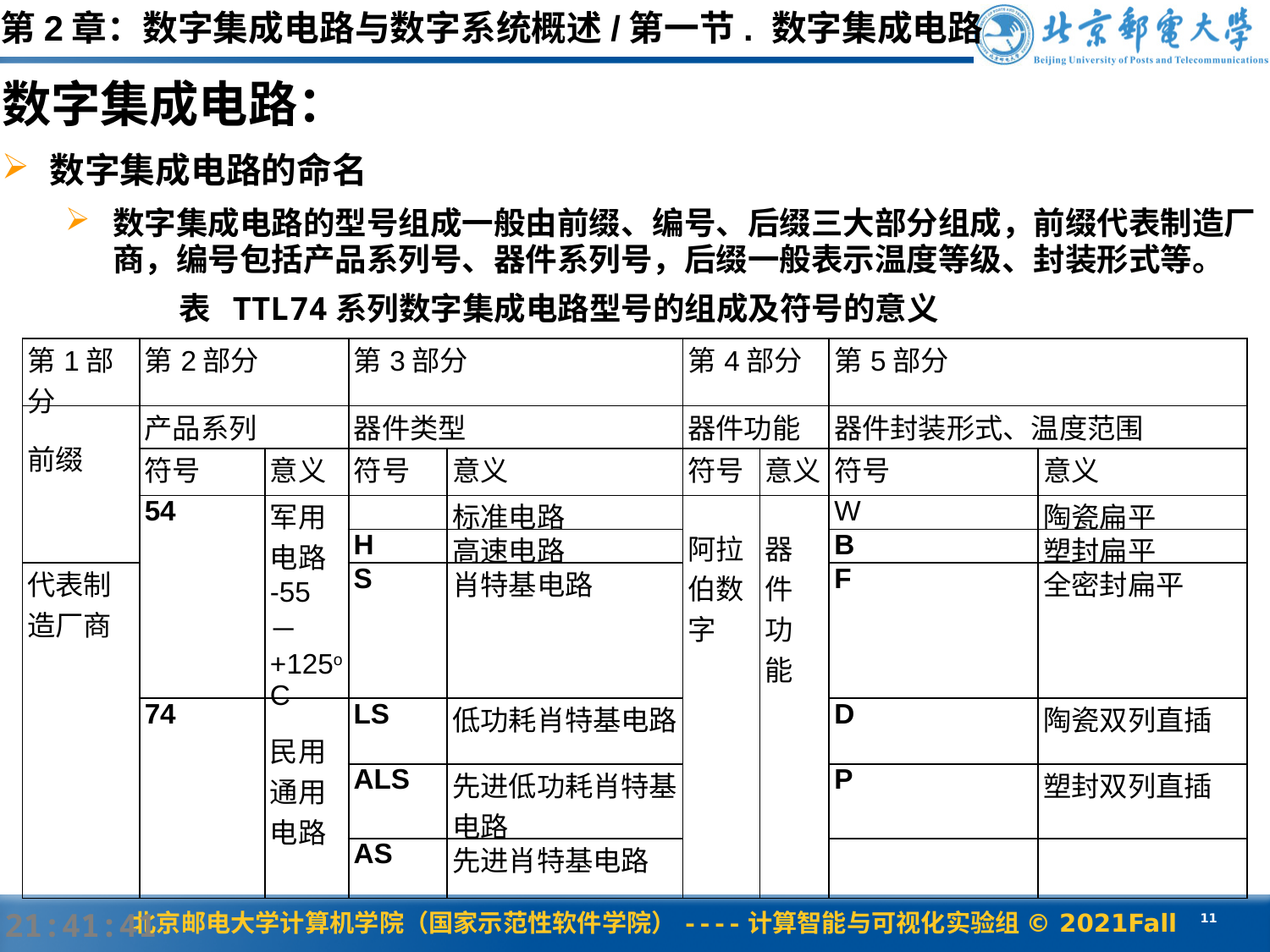

第2章：数字集成电路与数字系统概述/第一节. 数字集成电路
数字集成电路：
数字集成电路的命名
数字集成电路的型号组成一般由前缀、编号、后缀三大部分组成，前缀代表制造厂商，编号包括产品系列号、器件系列号，后缀一般表示温度等级、封装形式等。

表  TTL74系列数字集成电路型号的组成及符号的意义
| 第1部分 | 第2部分 |  | 第3部分 |  | 第4部分 |  | 第5部分 |  |
| --- | --- | --- | --- | --- | --- | --- | --- | --- |
| 前缀 | 产品系列 |  | 器件类型 |  | 器件功能 |  | 器件封装形式、温度范围 |  |
|  | 符号 | 意义 | 符号 | 意义 | 符号 | 意义 | 符号 | 意义 |
|  | 54 | 军用电路 -55－+125oC |  | 标准电路 | 阿拉伯数字 | 器 件 功 能 | W | 陶瓷扁平 |
|  |  |  | H | 高速电路 |  |  | B | 塑封扁平 |
| 代表制造厂商 |  |  | S | 肖特基电路 |  |  | F | 全密封扁平 |
|  | 74 | 民用 通用电路 | LS | 低功耗肖特基电路 |  |  | D | 陶瓷双列直插 |
|  |  |  | ALS | 先进低功耗肖特基电路 |  |  | P | 塑封双列直插 |
|  |  |  | AS | 先进肖特基电路 |  |  |  |  |